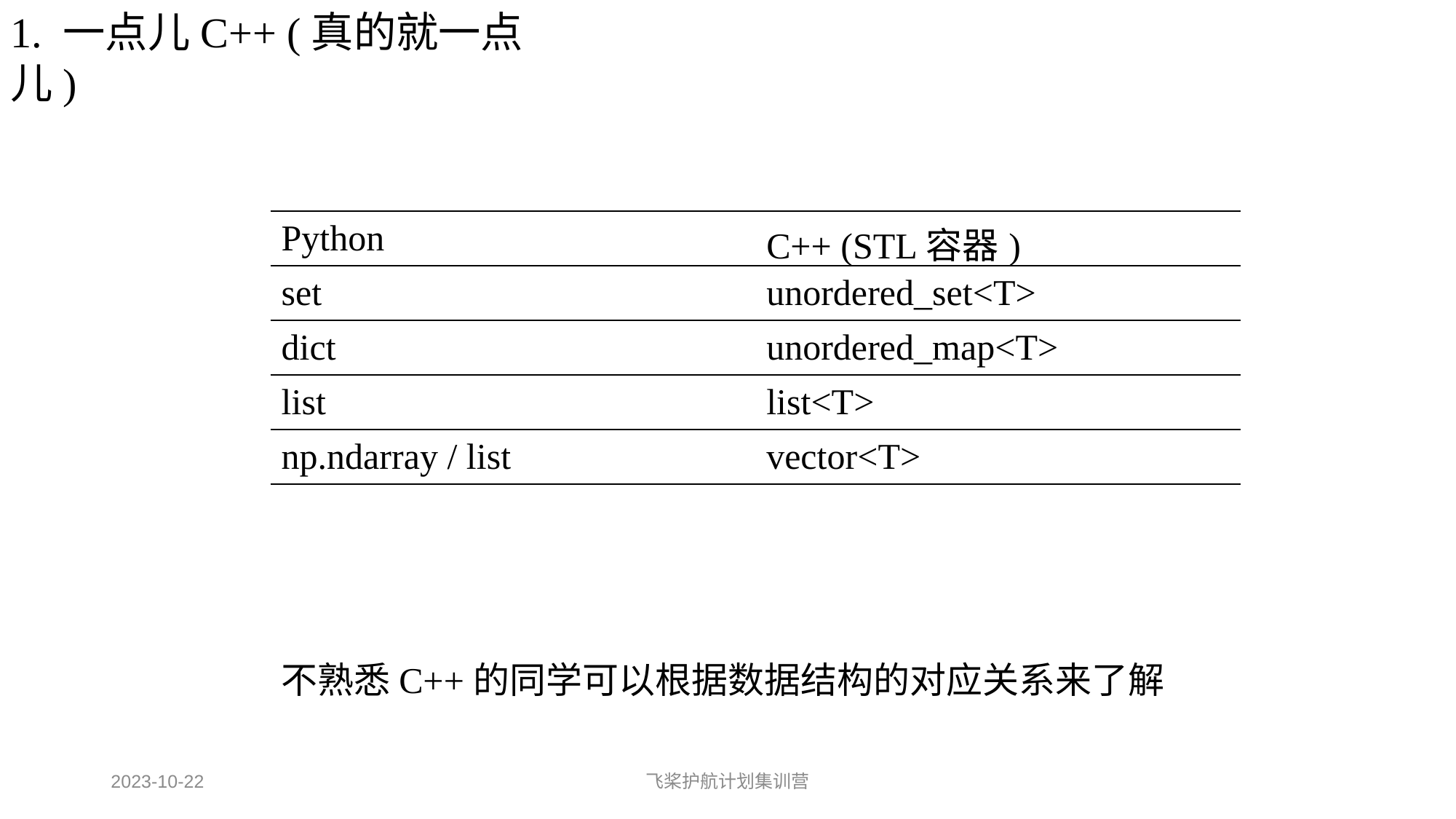

1. 一点儿C++ (真的就一点儿)
| Python | C++ (STL容器) |
| --- | --- |
| set | unordered\_set<T> |
| dict | unordered\_map<T> |
| list | list<T> |
| np.ndarray / list | vector<T> |
不熟悉C++的同学可以根据数据结构的对应关系来了解
2023-10-22
飞桨护航计划集训营